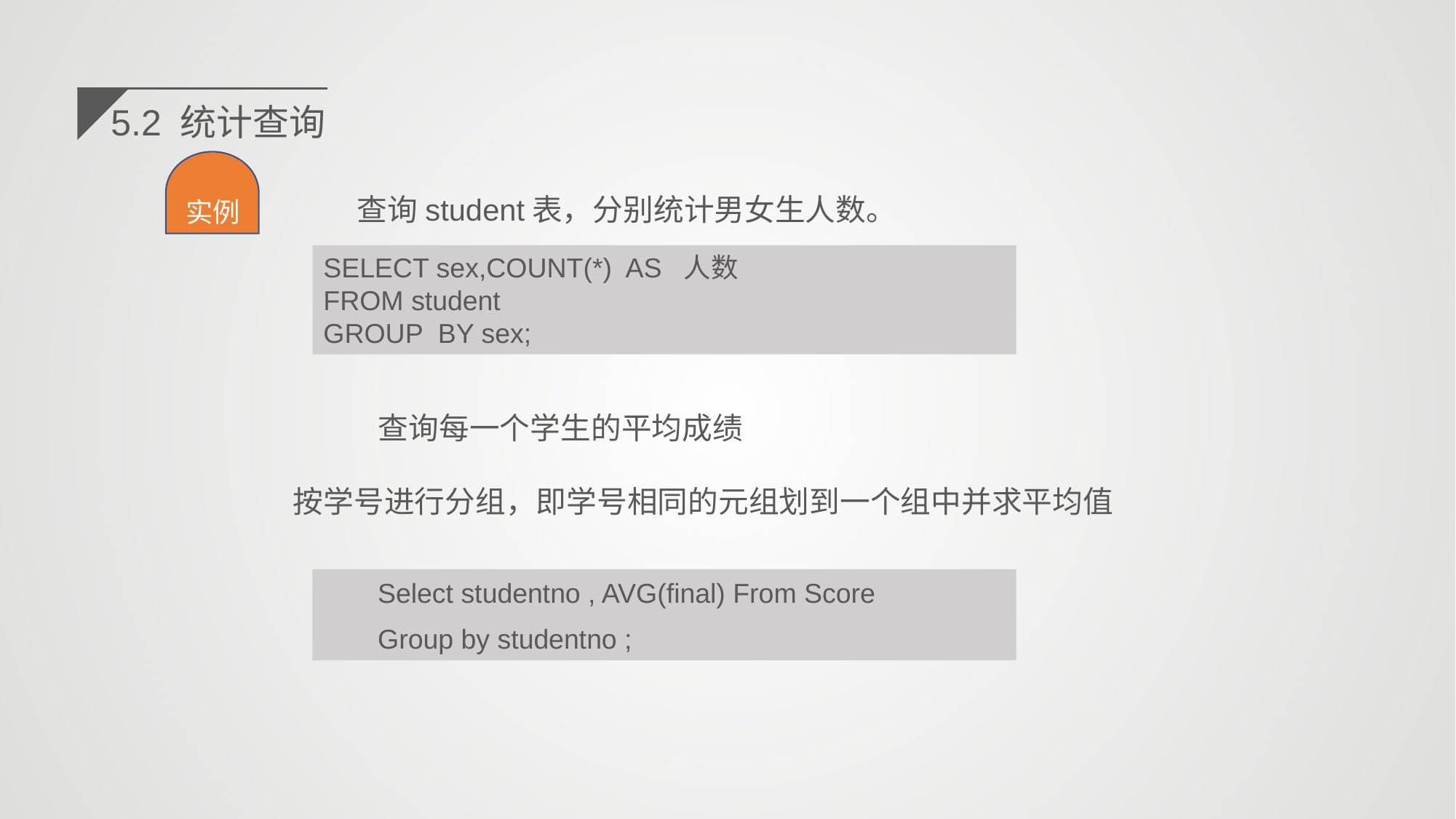

5.2 统计查询

      查询student表，分别统计男女生人数。
实例
SELECT sex,COUNT(*)  AS  人数
FROM student
GROUP  BY sex;
查询每一个学生的平均成绩
按学号进行分组，即学号相同的元组划到一个组中并求平均值
Select studentno , AVG(final) From Score
Group by studentno ;